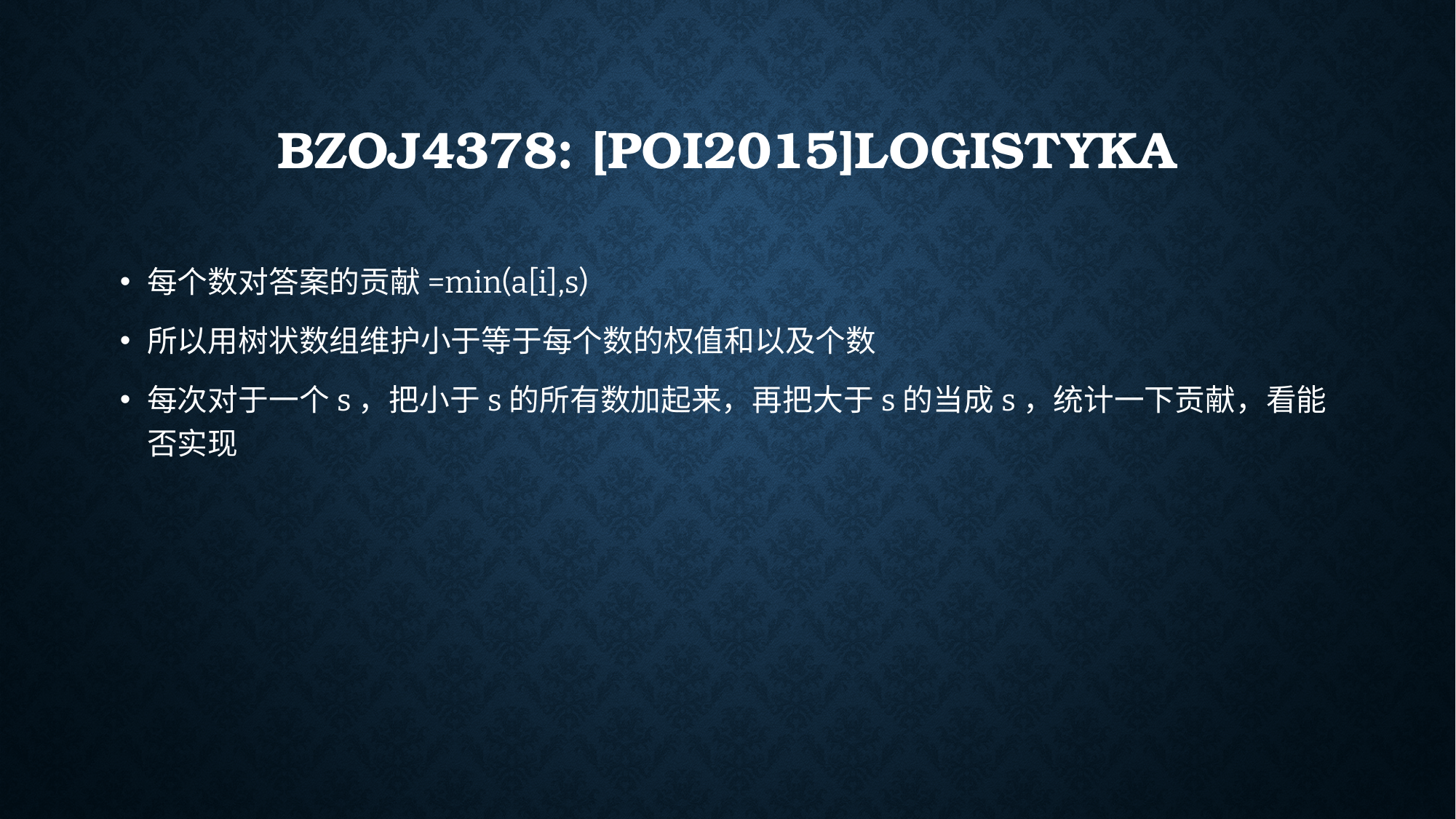

# BZOJ4378: [POI2015]Logistyka
每个数对答案的贡献=min(a[i],s)
所以用树状数组维护小于等于每个数的权值和以及个数
每次对于一个s，把小于s的所有数加起来，再把大于s的当成s，统计一下贡献，看能否实现